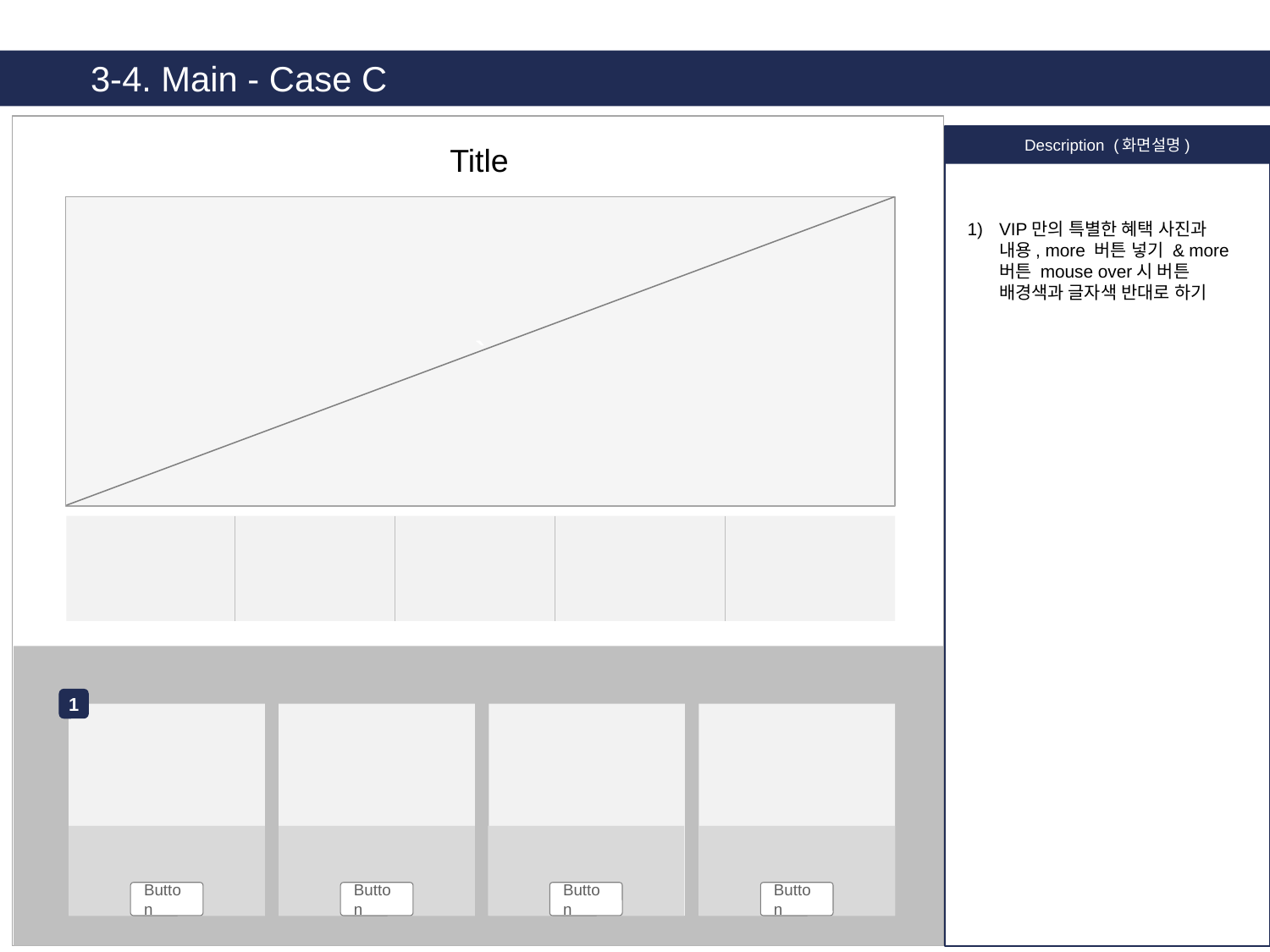

3-4. Main - Case C

Description  (화면설명)
Title

`
VIP만의 특별한 혜택 사진과 내용, more 버튼 넣기 & more 버튼 mouse over시 버튼 배경색과 글자색 반대로 하기

1

Button
Button
Button
Button